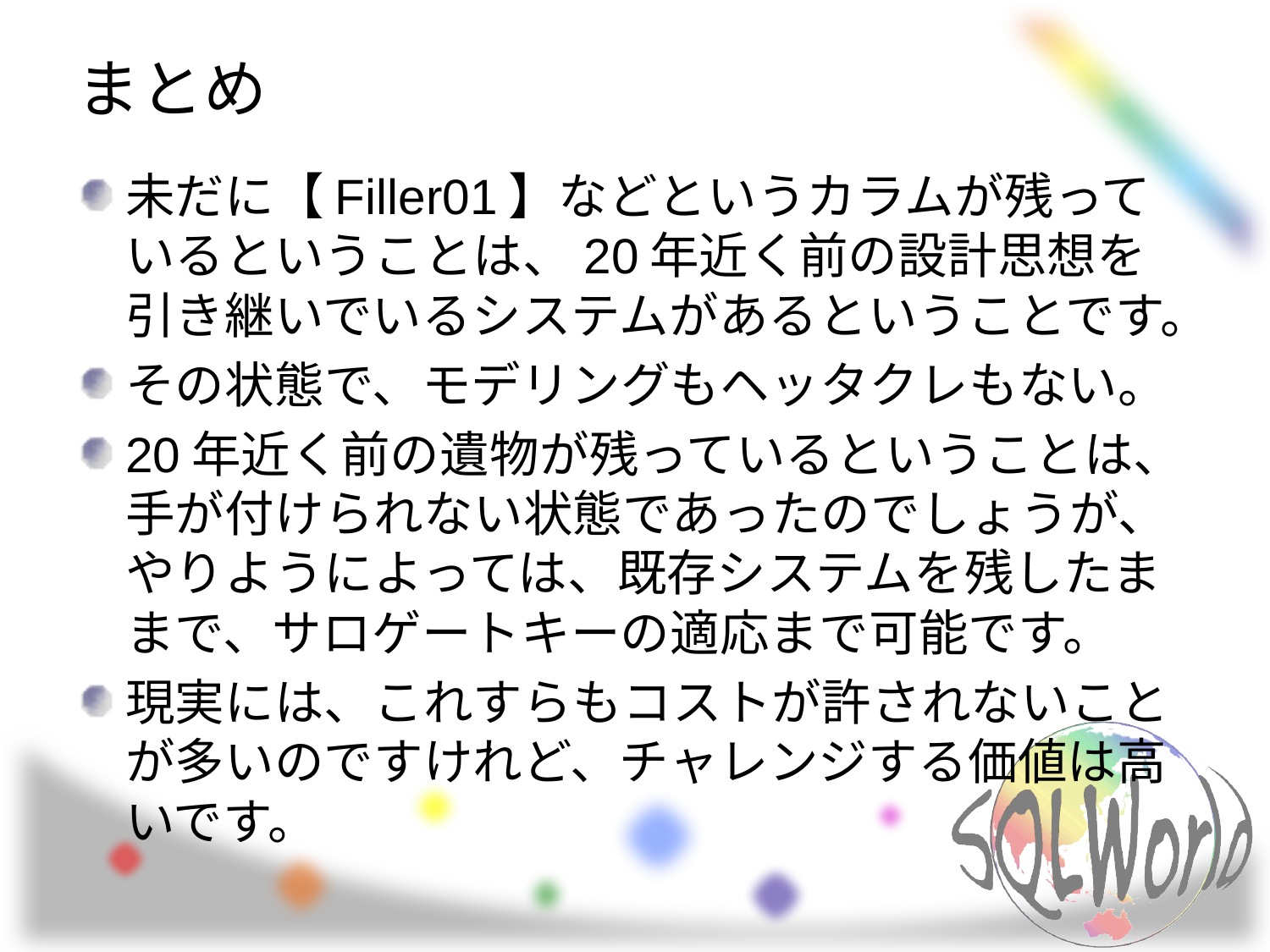

# まとめ
未だに【Filler01】などというカラムが残っているということは、20年近く前の設計思想を引き継いでいるシステムがあるということです。
その状態で、モデリングもヘッタクレもない。
20年近く前の遺物が残っているということは、手が付けられない状態であったのでしょうが、やりようによっては、既存システムを残したままで、サロゲートキーの適応まで可能です。
現実には、これすらもコストが許されないことが多いのですけれど、チャレンジする価値は高いです。